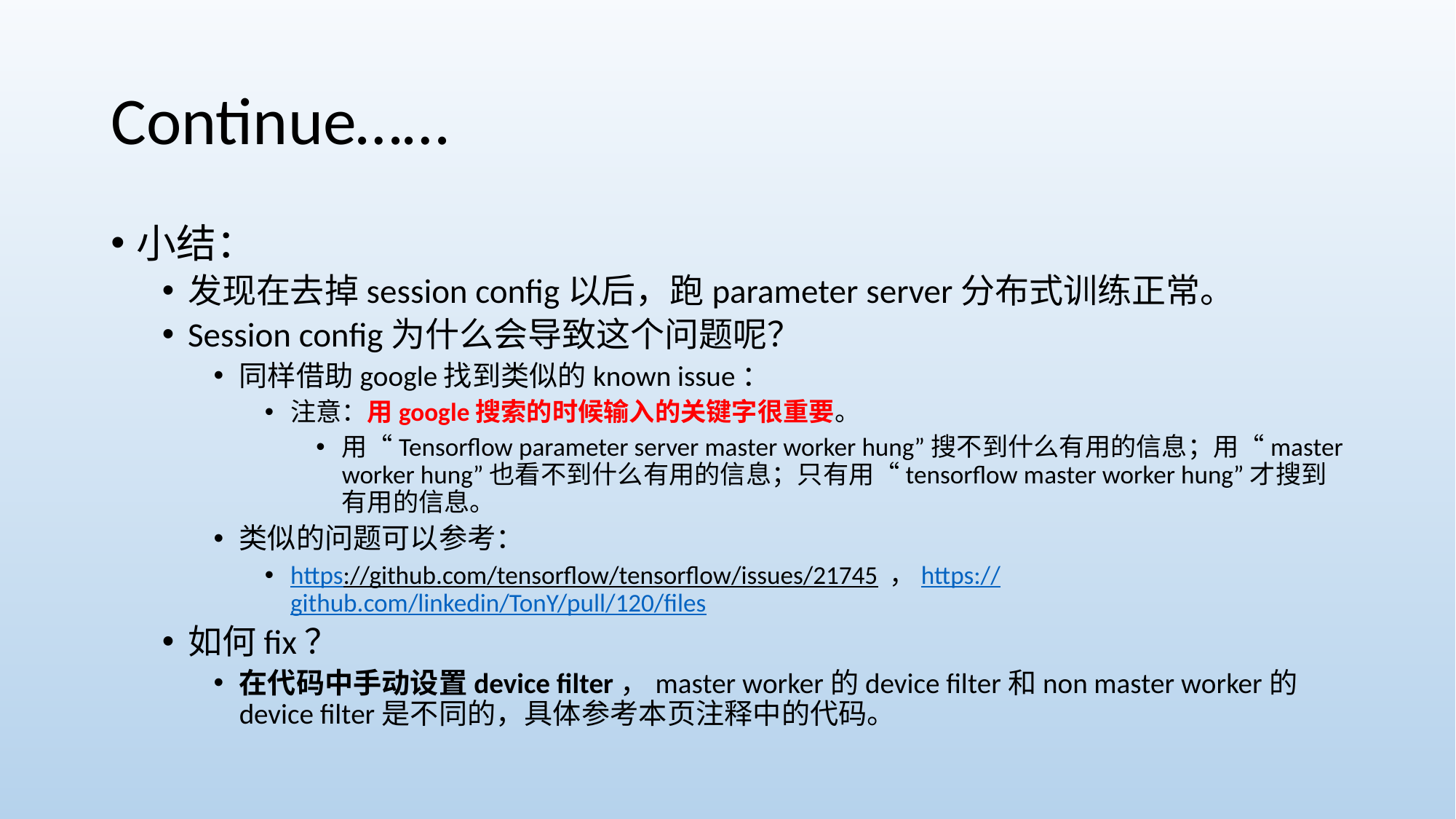

# Continue……
小结：
发现在去掉session config以后，跑parameter server分布式训练正常。
Session config为什么会导致这个问题呢？
同样借助google找到类似的known issue：
注意：用google搜索的时候输入的关键字很重要。
用“Tensorflow parameter server master worker hung”搜不到什么有用的信息；用“master worker hung”也看不到什么有用的信息；只有用“tensorflow master worker hung”才搜到有用的信息。
类似的问题可以参考：
https://github.com/tensorflow/tensorflow/issues/21745 ，https://github.com/linkedin/TonY/pull/120/files
如何fix？
在代码中手动设置device filter，master worker的device filter和non master worker的device filter是不同的，具体参考本页注释中的代码。